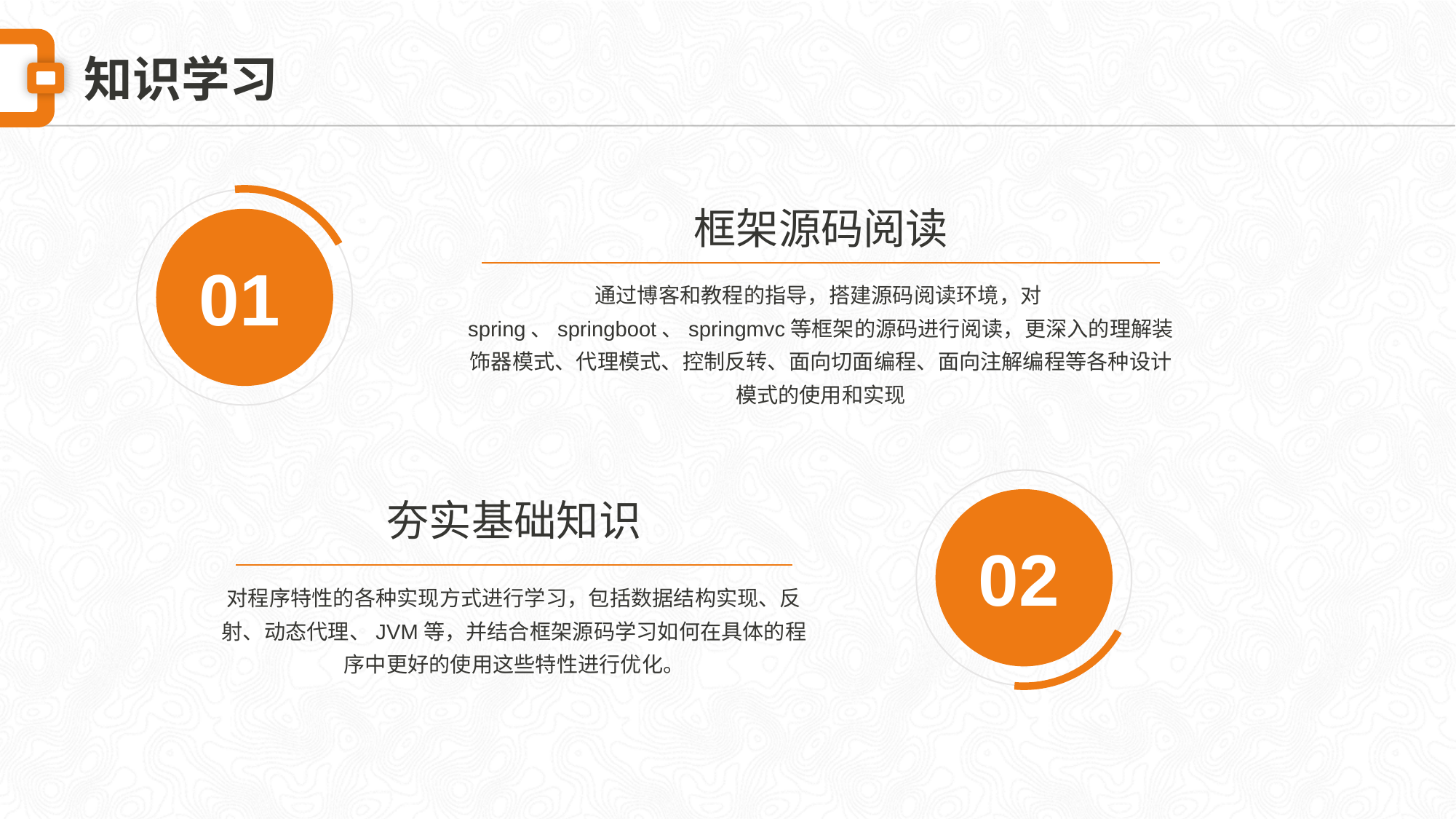

知识学习

框架源码阅读
通过博客和教程的指导，搭建源码阅读环境，对spring、springboot、springmvc等框架的源码进行阅读，更深入的理解装饰器模式、代理模式、控制反转、面向切面编程、面向注解编程等各种设计模式的使用和实现

01

夯实基础知识
对程序特性的各种实现方式进行学习，包括数据结构实现、反射、动态代理、JVM等，并结合框架源码学习如何在具体的程序中更好的使用这些特性进行优化。

02